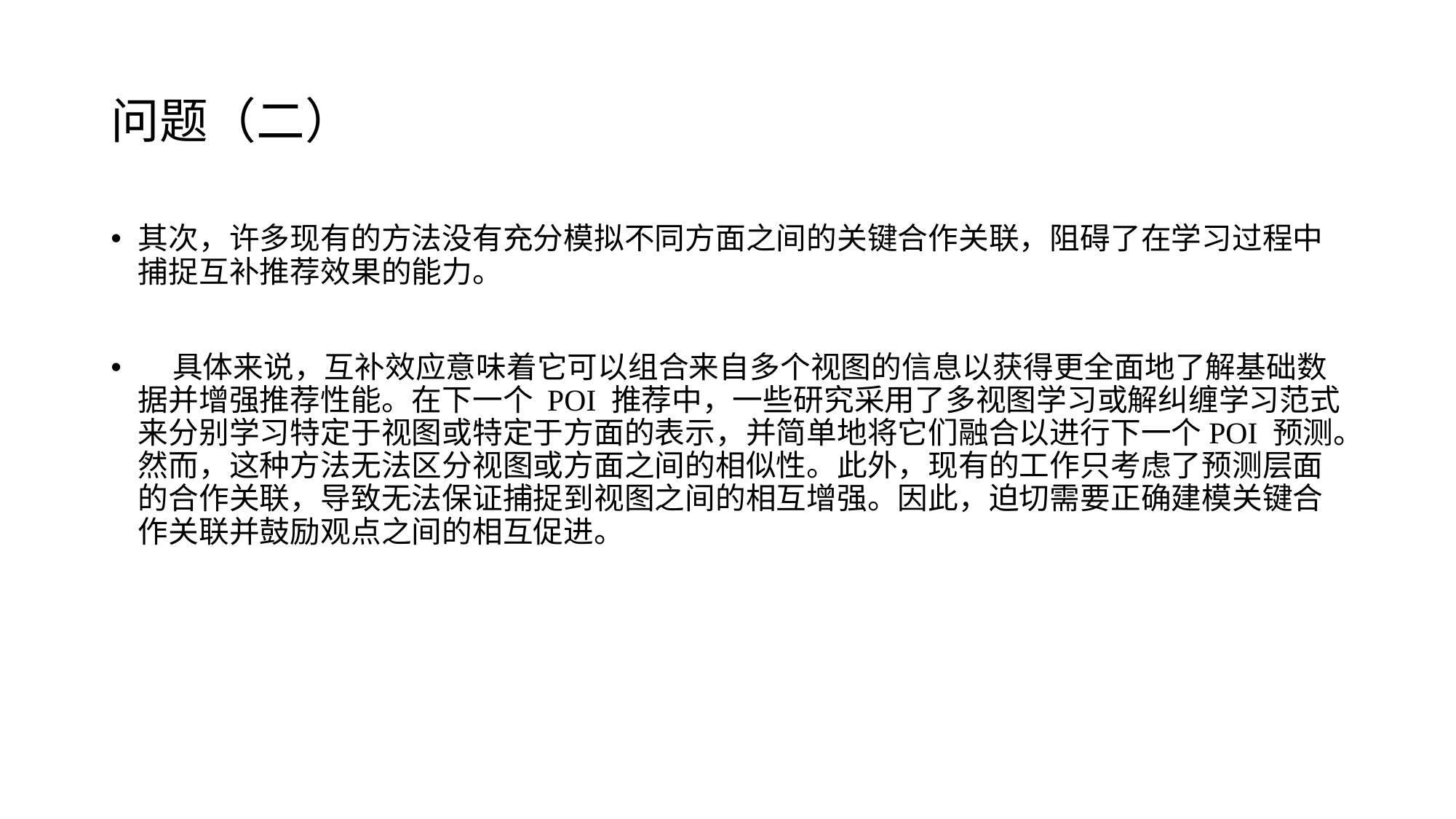

# 问题（二）
其次，许多现有的方法没有充分模拟不同方面之间的关键合作关联，阻碍了在学习过程中捕捉互补推荐效果的能力。

    具体来说，互补效应意味着它可以组合来自多个视图的信息以获得更全面地了解基础数据并增强推荐性能。在下一个 POI 推荐中，一些研究采用了多视图学习或解纠缠学习范式来分别学习特定于视图或特定于方面的表示，并简单地将它们融合以进行下一个POI 预测。然而，这种方法无法区分视图或方面之间的相似性。此外，现有的工作只考虑了预测层面的合作关联，导致无法保证捕捉到视图之间的相互增强。因此，迫切需要正确建模关键合作关联并鼓励观点之间的相互促进。